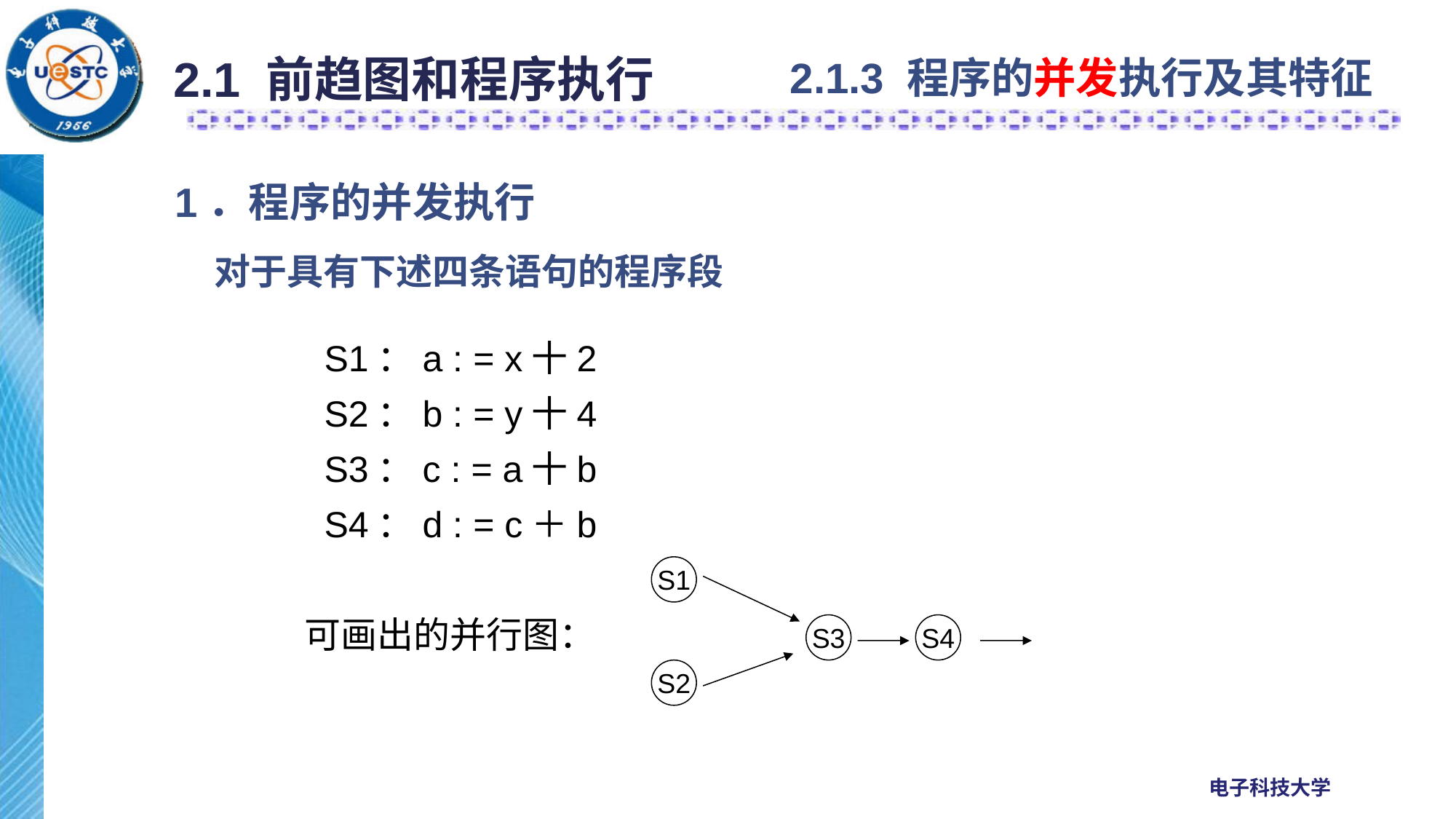

2.1 前趋图和程序执行
2.1.3 程序的并发执行及其特征
1．程序的并发执行
   对于具有下述四条语句的程序段
          S1：a : = x十2
          S2：b : = y十4
          S3：c : = a十b
          S4：d : = c＋b

         可画出的并行图：
S1

S3
S4

S2